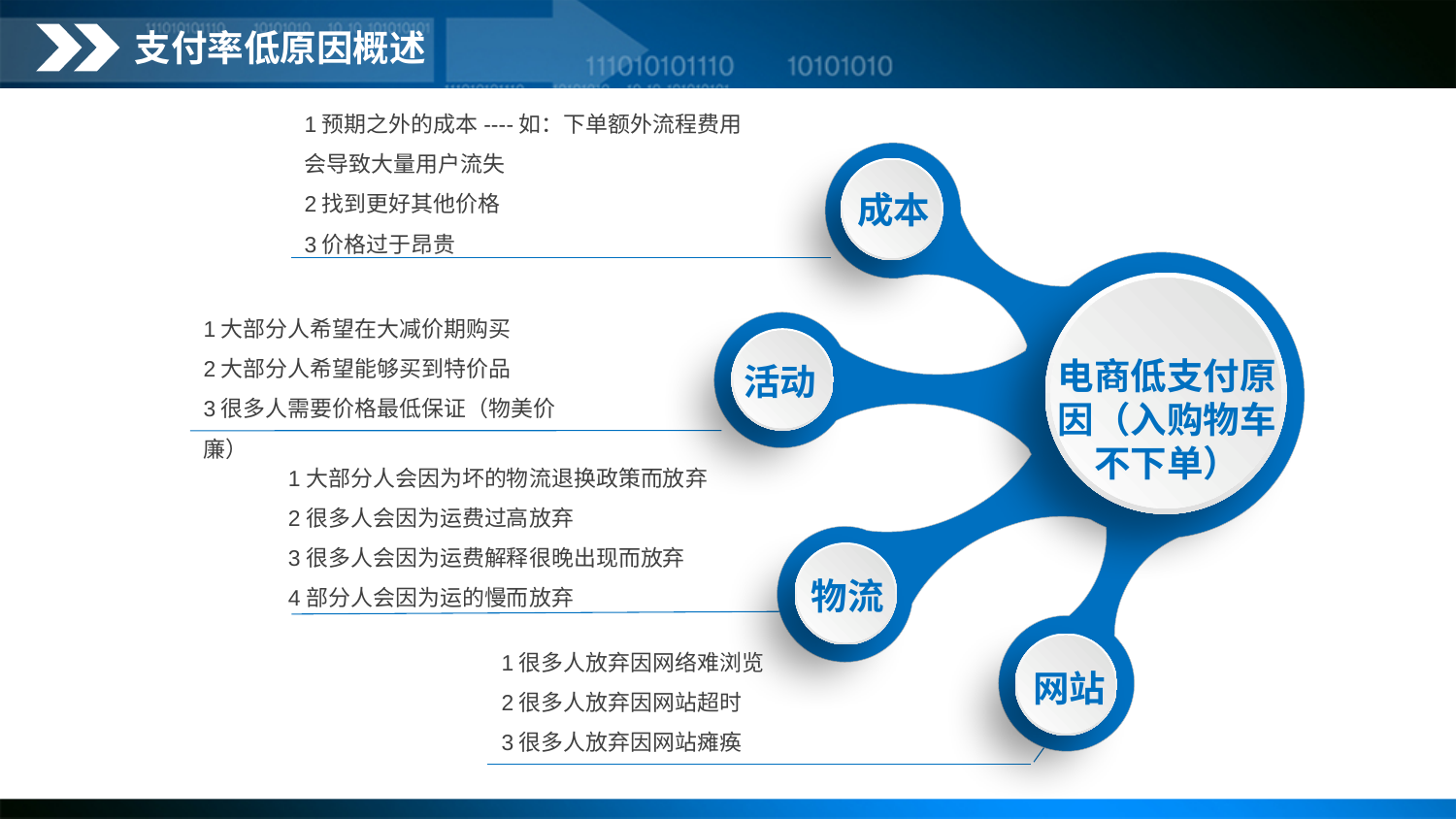

支付率低原因概述

1预期之外的成本----如：下单额外流程费用会导致大量用户流失
2找到更好其他价格
3价格过于昂贵

成本

电商低支付原因（入购物车不下单）
1大部分人希望在大减价期购买
2大部分人希望能够买到特价品
3很多人需要价格最低保证（物美价廉）

活动
1大部分人会因为坏的物流退换政策而放弃
2很多人会因为运费过高放弃
3很多人会因为运费解释很晚出现而放弃
4部分人会因为运的慢而放弃

物流
1很多人放弃因网络难浏览
2很多人放弃因网站超时
3很多人放弃因网站瘫痪

网站